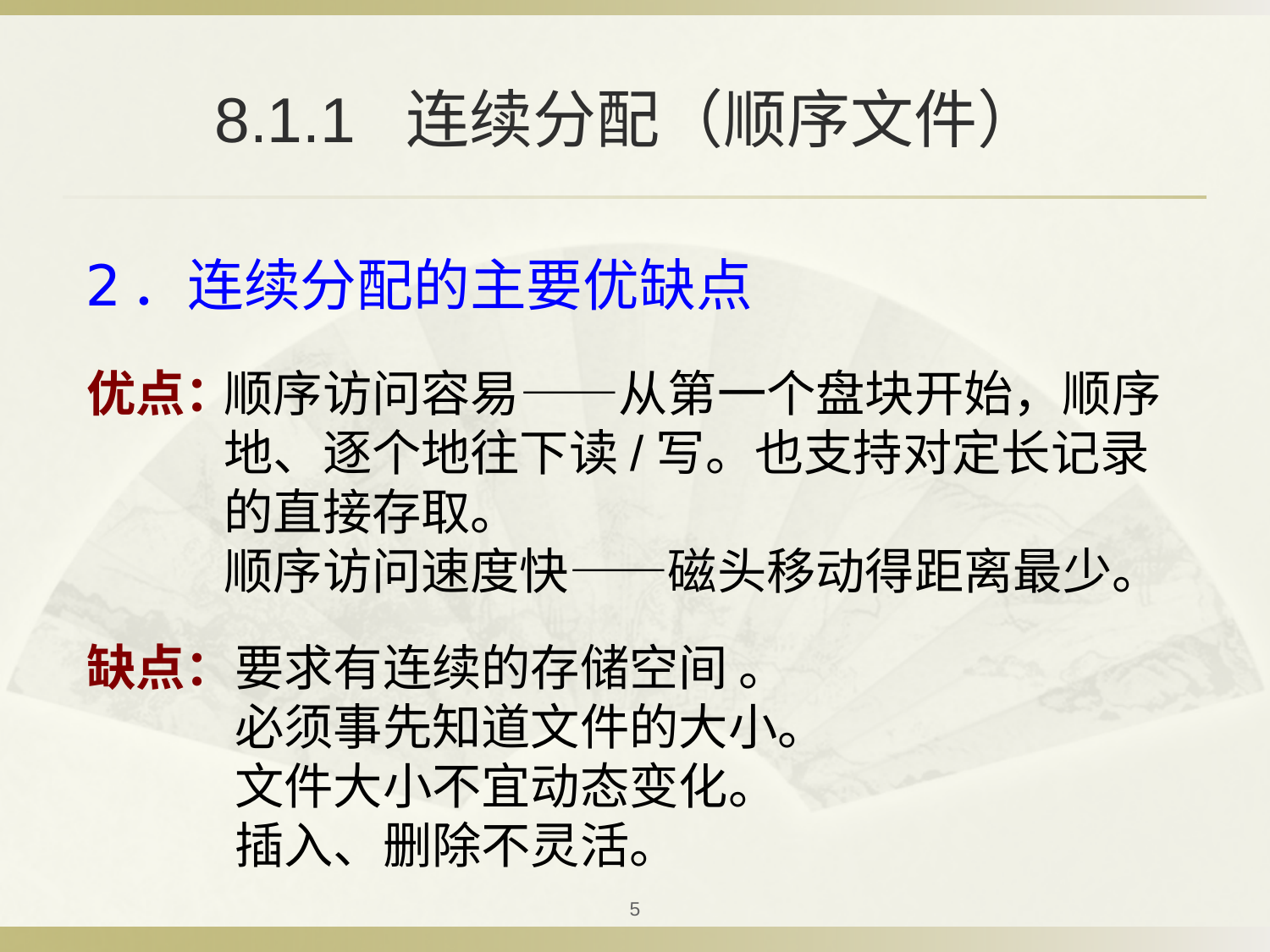

# 8.1.1  连续分配（顺序文件）
2．连续分配的主要优缺点
优点：
顺序访问容易——从第一个盘块开始，顺序地、逐个地往下读/写。也支持对定长记录的直接存取。
顺序访问速度快——磁头移动得距离最少。
缺点：
要求有连续的存储空间 。
必须事先知道文件的大小。
文件大小不宜动态变化。
插入、删除不灵活。
5